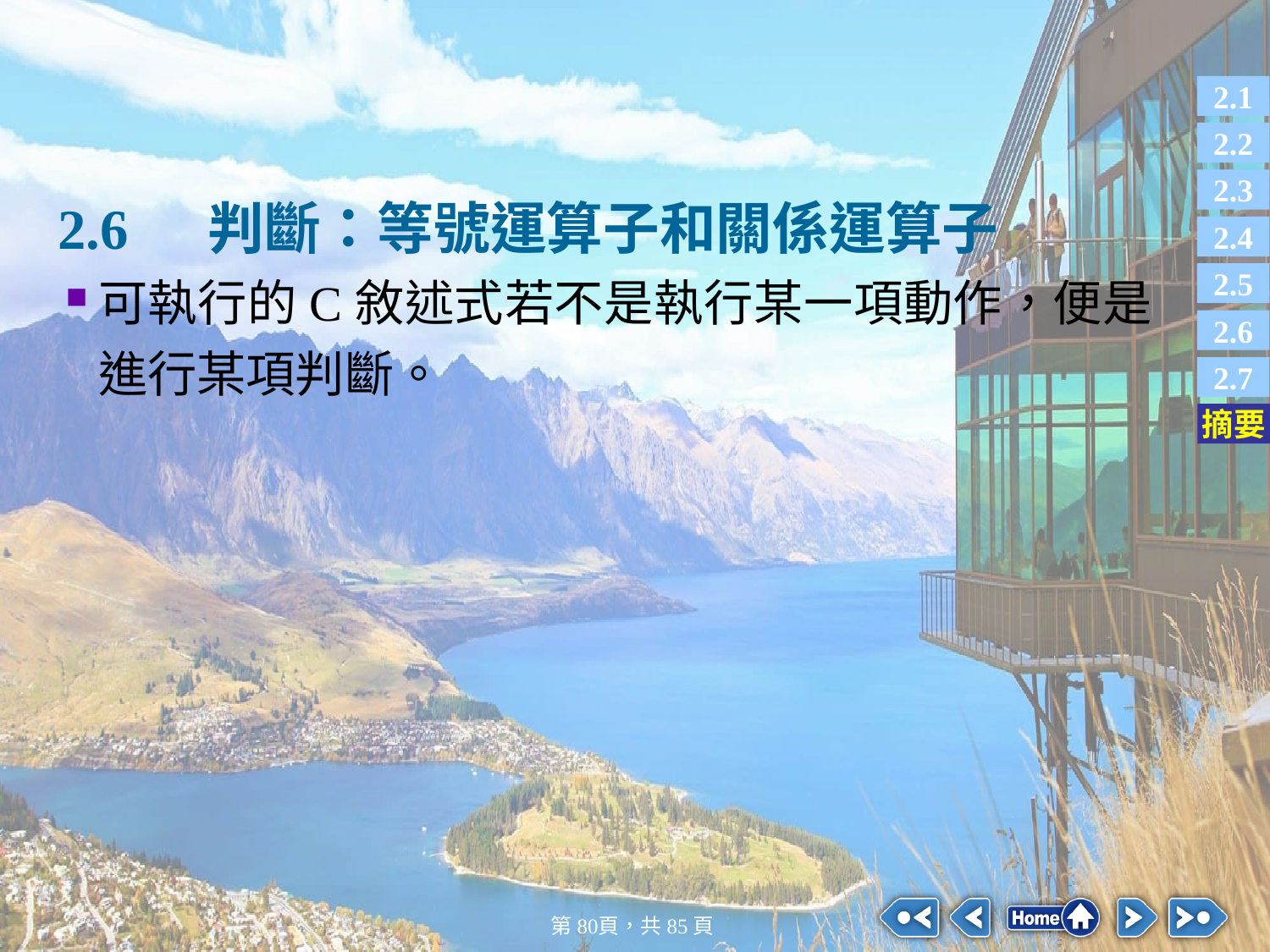

#
2.6	判斷：等號運算子和關係運算子
可執行的C敘述式若不是執行某一項動作，便是進行某項判斷。